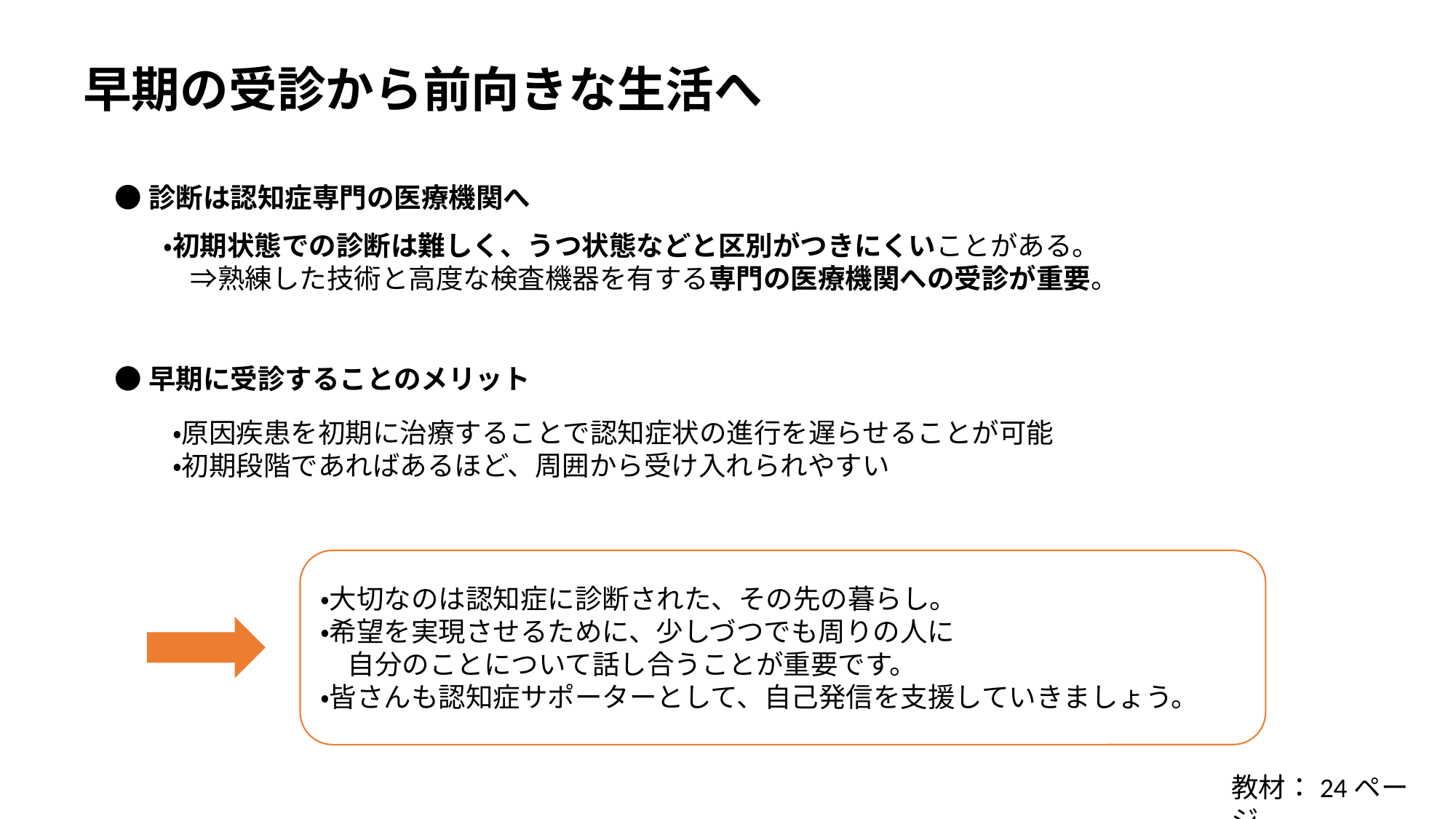

早期の受診から前向きな生活へ
●診断は認知症専門の医療機関へ
・初期状態での診断は難しく、うつ状態などと区別がつきにくいことがある。
　⇒熟練した技術と高度な検査機器を有する専門の医療機関への受診が重要。
●早期に受診することのメリット
・原因疾患を初期に治療することで認知症状の進行を遅らせることが可能
・初期段階であればあるほど、周囲から受け入れられやすい
・大切なのは認知症に診断された、その先の暮らし。
・希望を実現させるために、少しづつでも周りの人に
　自分のことについて話し合うことが重要です。
・皆さんも認知症サポーターとして、自己発信を支援していきましょう。

教材：24ページ